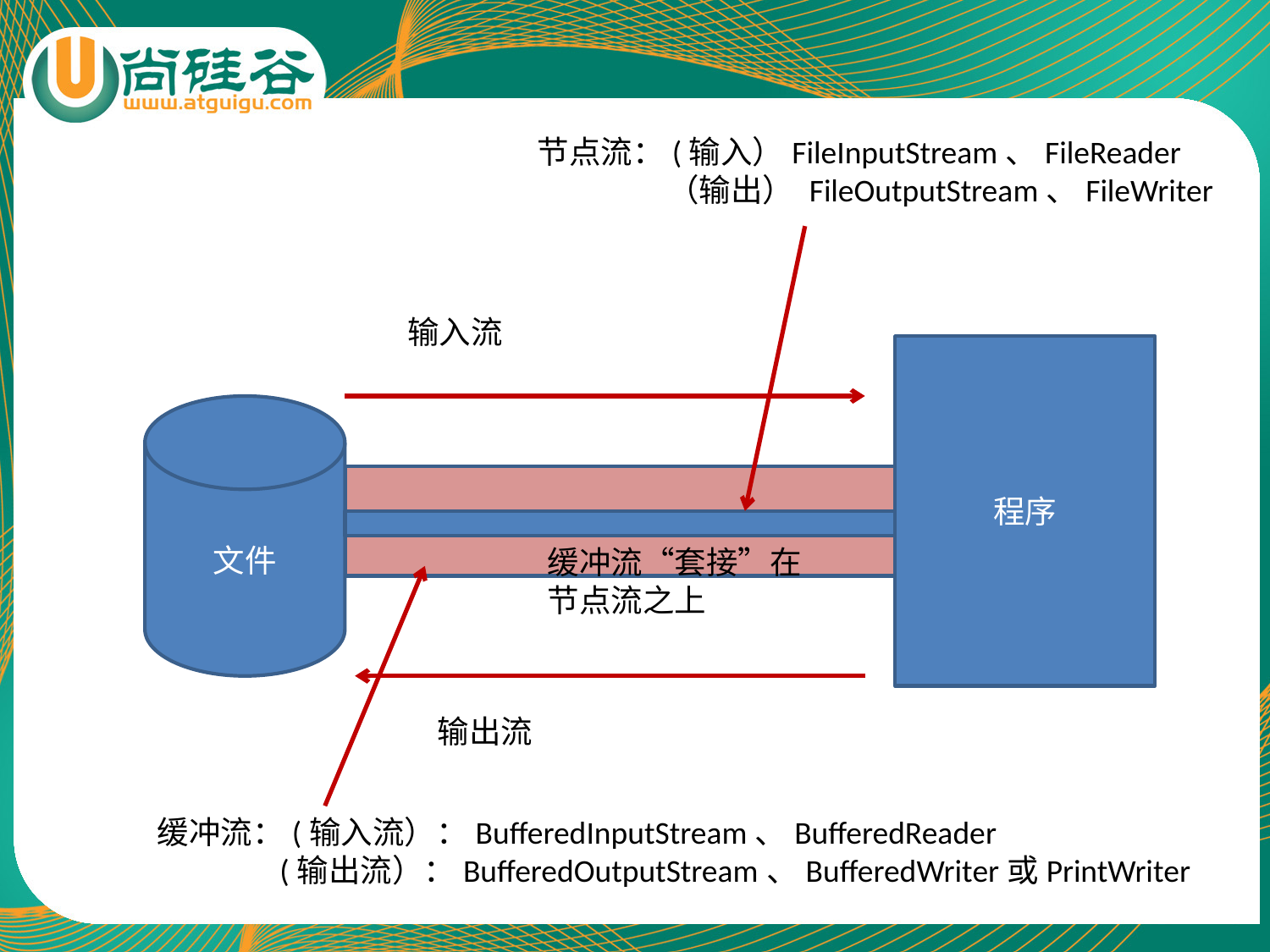

节点流：(输入）FileInputStream、FileReader
                 （输出） FileOutputStream、FileWriter
输入流
程序
文件

缓冲流“套接”在节点流之上
输出流
缓冲流：(输入流）：BufferedInputStream、BufferedReader
                 (输出流）：BufferedOutputStream、BufferedWriter或PrintWriter